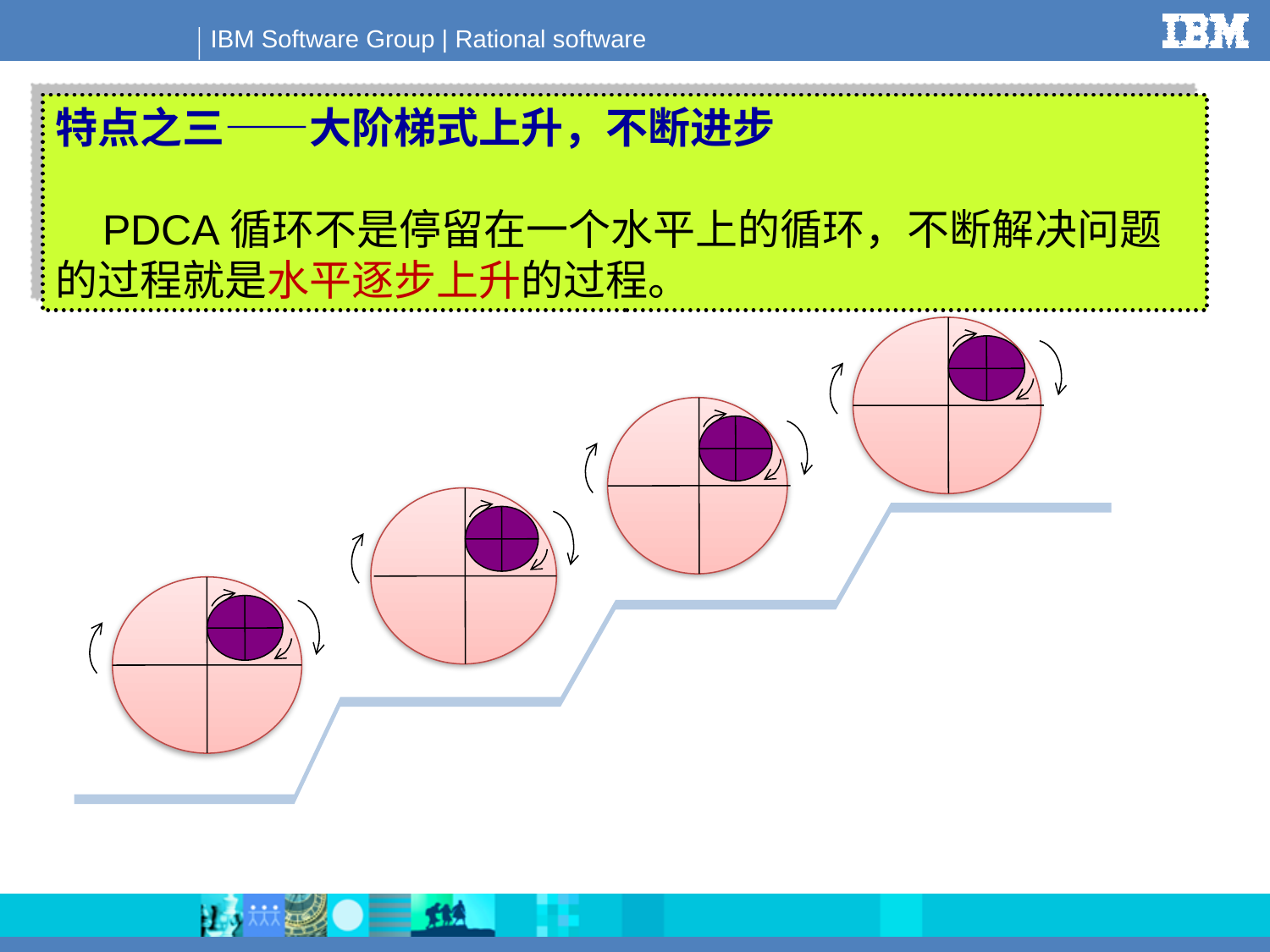

特点之三——大阶梯式上升，不断进步

    PDCA循环不是停留在一个水平上的循环，不断解决问题的过程就是水平逐步上升的过程。